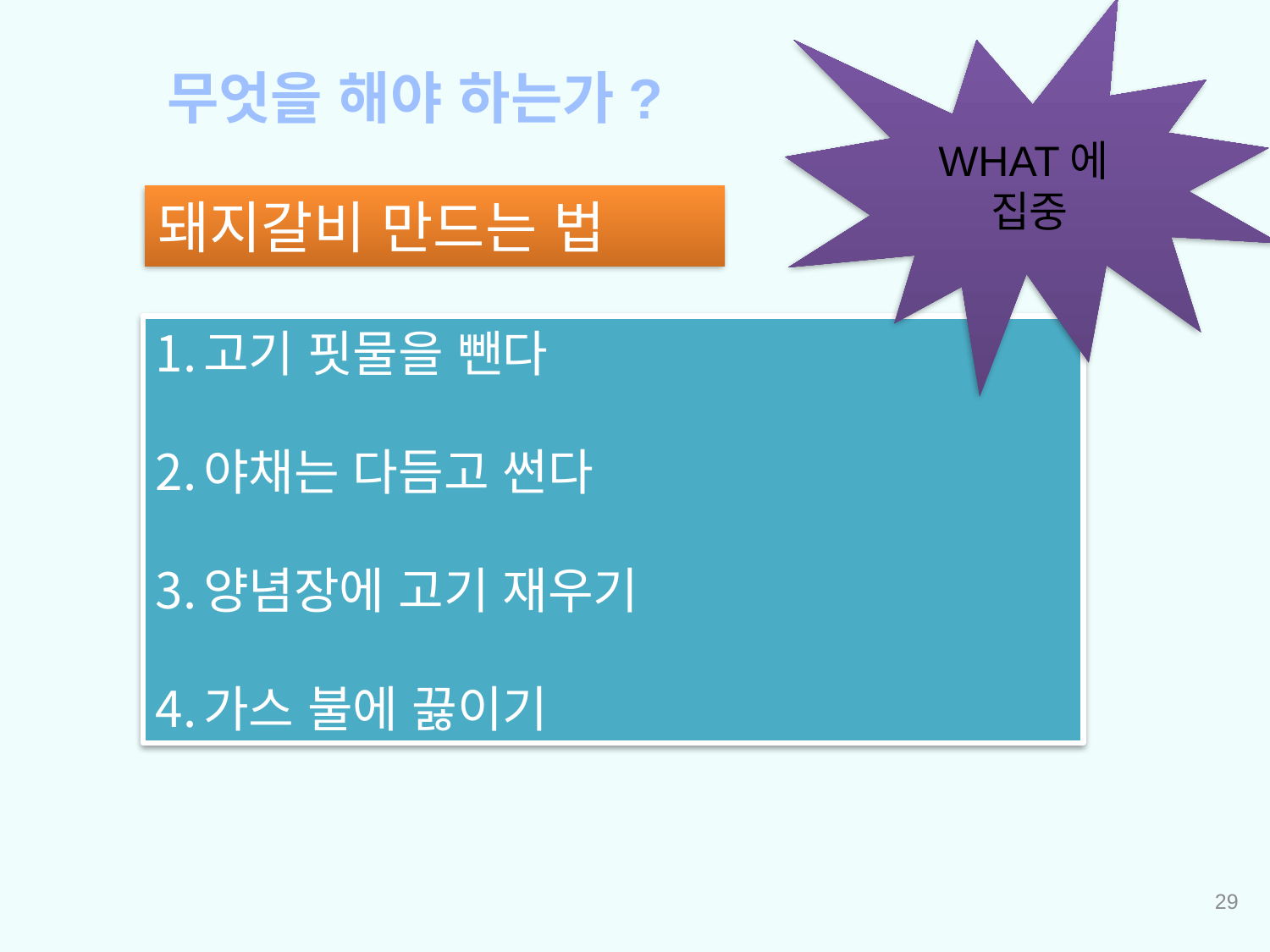

WHAT에
집중
무엇을 해야 하는가?
돼지갈비 만드는 법
고기 핏물을 뺀다

야채는 다듬고 썬다

양념장에 고기 재우기

가스 불에 끓이기
29